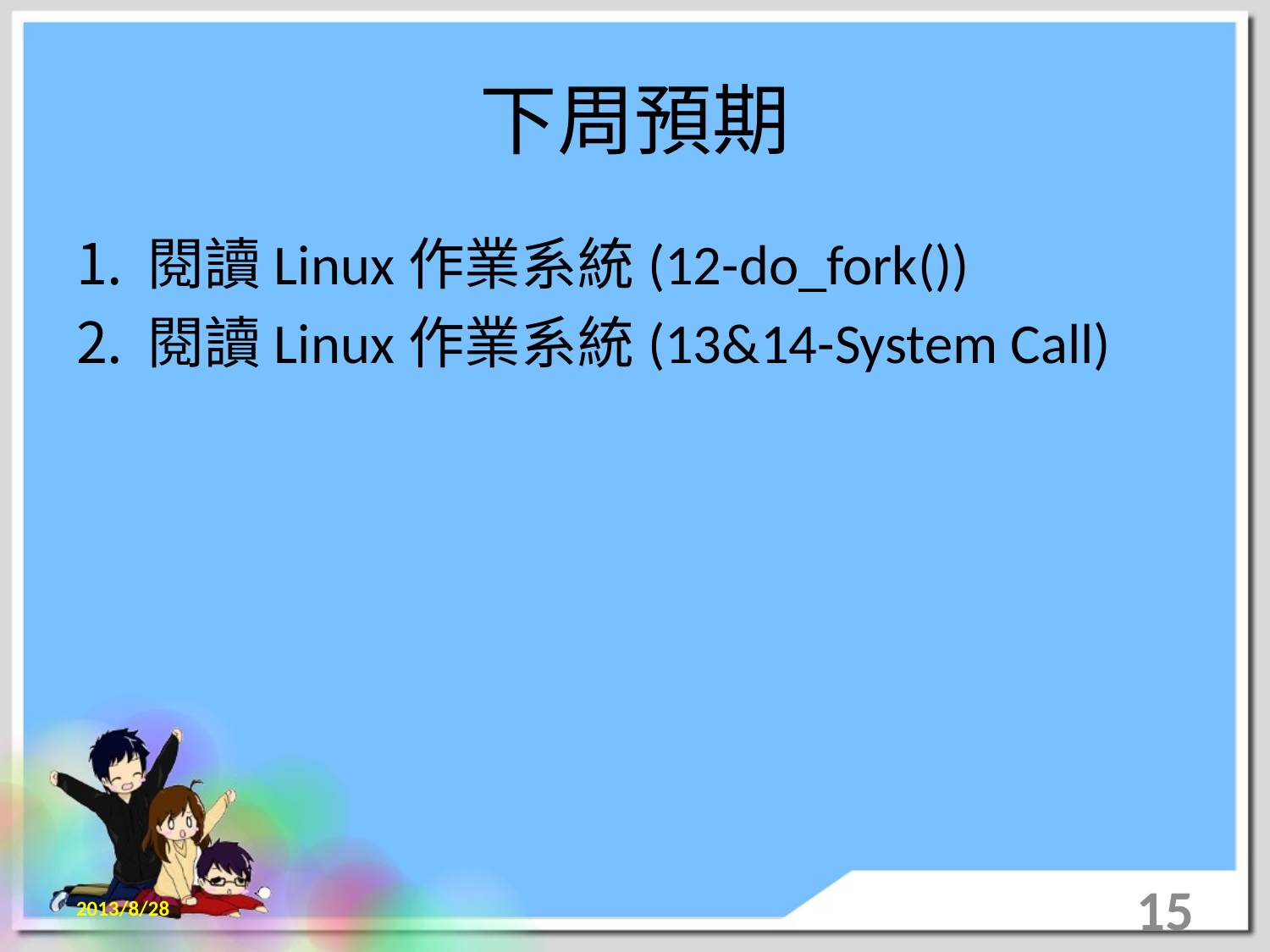

# 下周預期
閱讀Linux作業系統(12-do_fork())
閱讀Linux作業系統(13&14-System Call)

2013/8/28
15